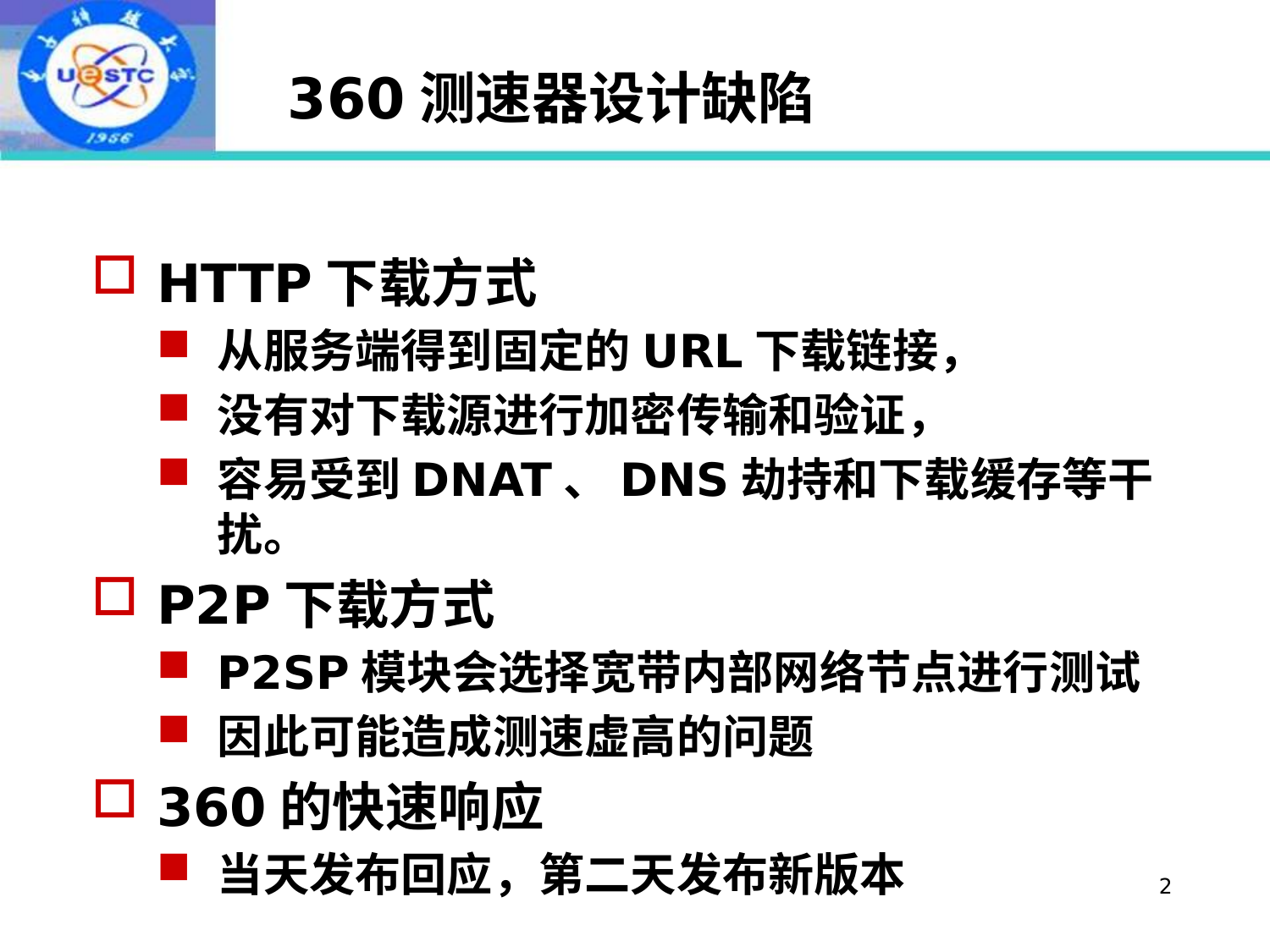

# 360测速器设计缺陷
HTTP下载方式
从服务端得到固定的URL下载链接，
没有对下载源进行加密传输和验证，
容易受到DNAT、DNS劫持和下载缓存等干扰。
P2P下载方式
P2SP模块会选择宽带内部网络节点进行测试
因此可能造成测速虚高的问题
360的快速响应
当天发布回应，第二天发布新版本
2